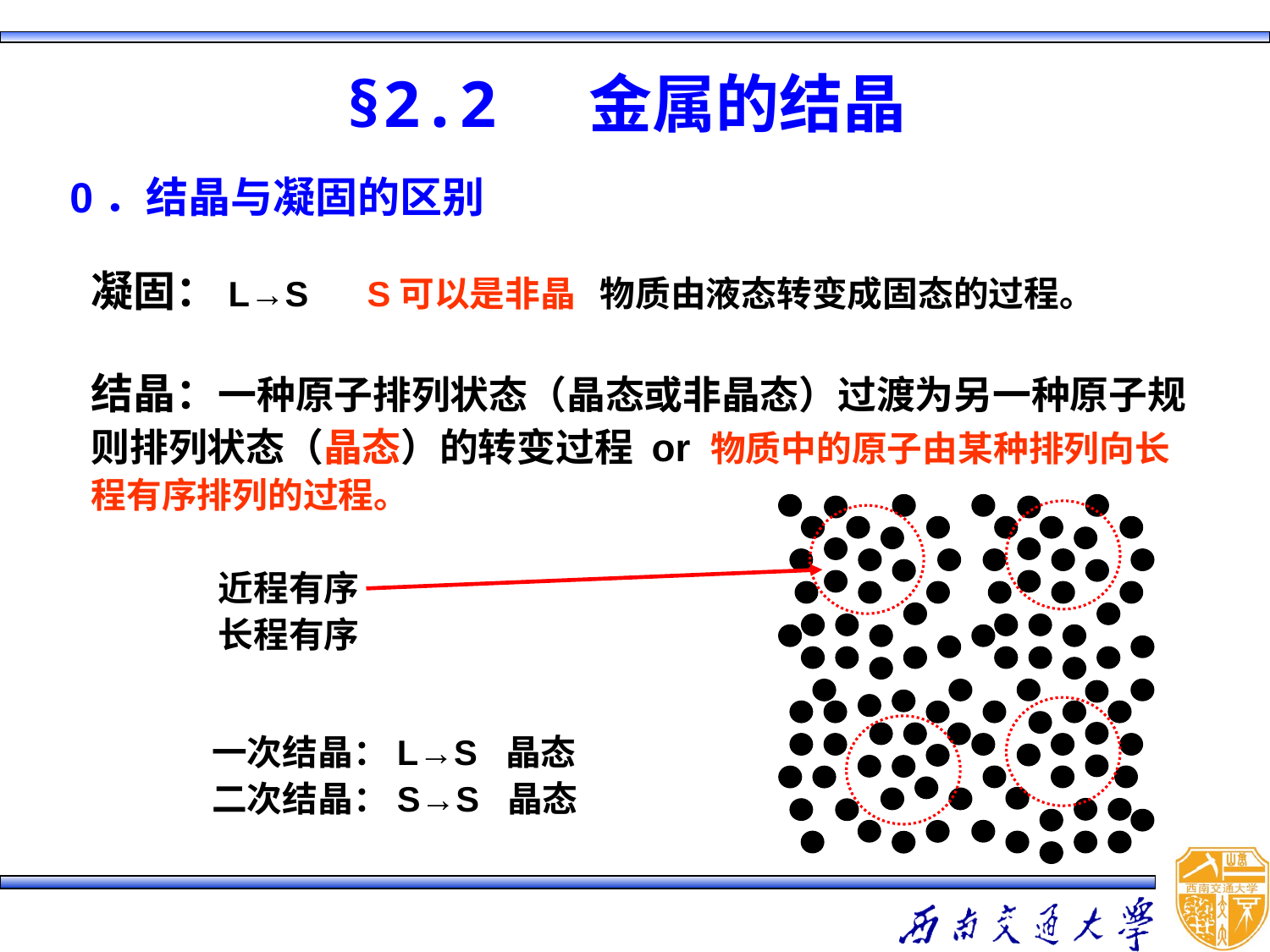

§2.2  金属的结晶
0．结晶与凝固的区别
凝固：L→S      S可以是非晶   物质由液态转变成固态的过程。

结晶：一种原子排列状态（晶态或非晶态）过渡为另一种原子规则排列状态（晶态）的转变过程 or 物质中的原子由某种排列向长程有序排列的过程。

	近程有序
	长程有序

 	一次结晶：L→S  晶态
    	二次结晶：S→S  晶态